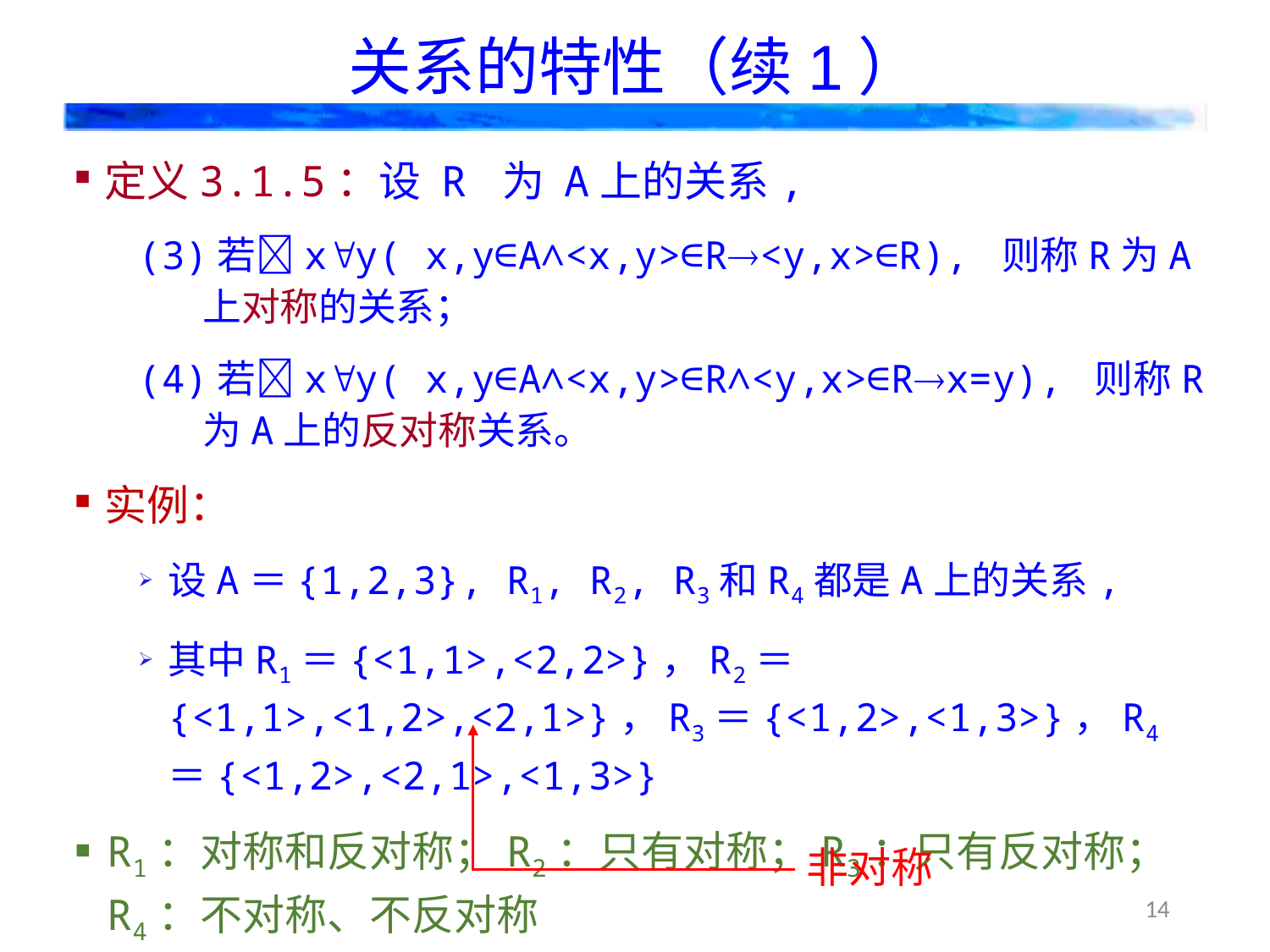

# 关系的特性（续1）
定义3.1.5：设 R 为 A上的关系,
(3)若∀x∀y( x,y∈A∧<x,y>∈R→<y,x>∈R), 则称R为A上对称的关系；
(4)若∀x∀y( x,y∈A∧<x,y>∈R∧<y,x>∈R→x=y), 则称R为A上的反对称关系。
实例：
设A＝{1,2,3}, R1, R2, R3和R4都是A上的关系,
其中R1＝{<1,1>,<2,2>}，R2＝{<1,1>,<1,2>,<2,1>}，R3＝{<1,2>,<1,3>}，R4＝{<1,2>,<2,1>,<1,3>}
R1：对称和反对称；R2：只有对称；R3：只有反对称；R4：不对称、不反对称

非对称
14